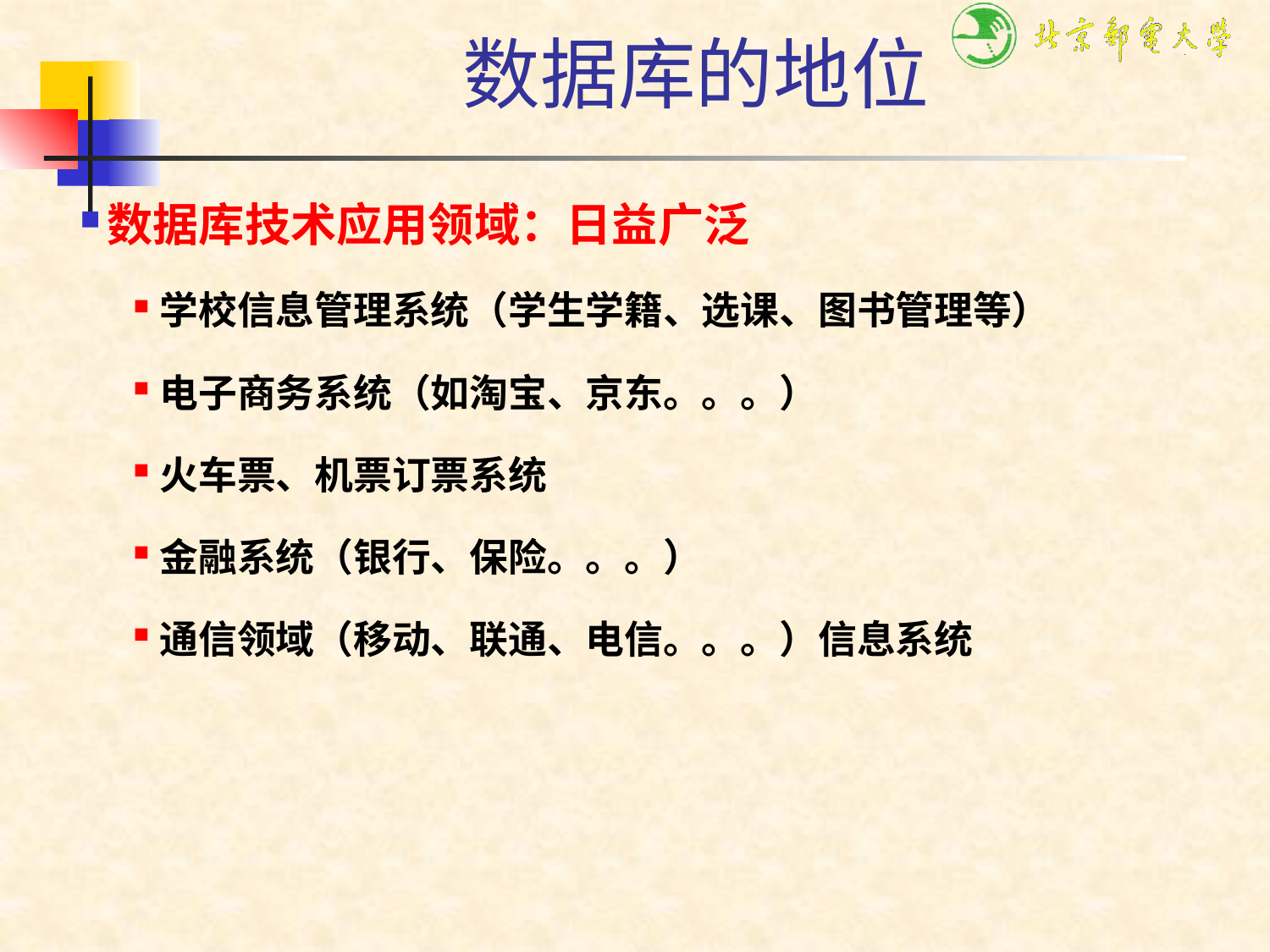

# 数据库的地位
数据库技术应用领域：日益广泛
学校信息管理系统（学生学籍、选课、图书管理等）
电子商务系统（如淘宝、京东。。。）
火车票、机票订票系统
金融系统（银行、保险。。。）
通信领域（移动、联通、电信。。。）信息系统

13